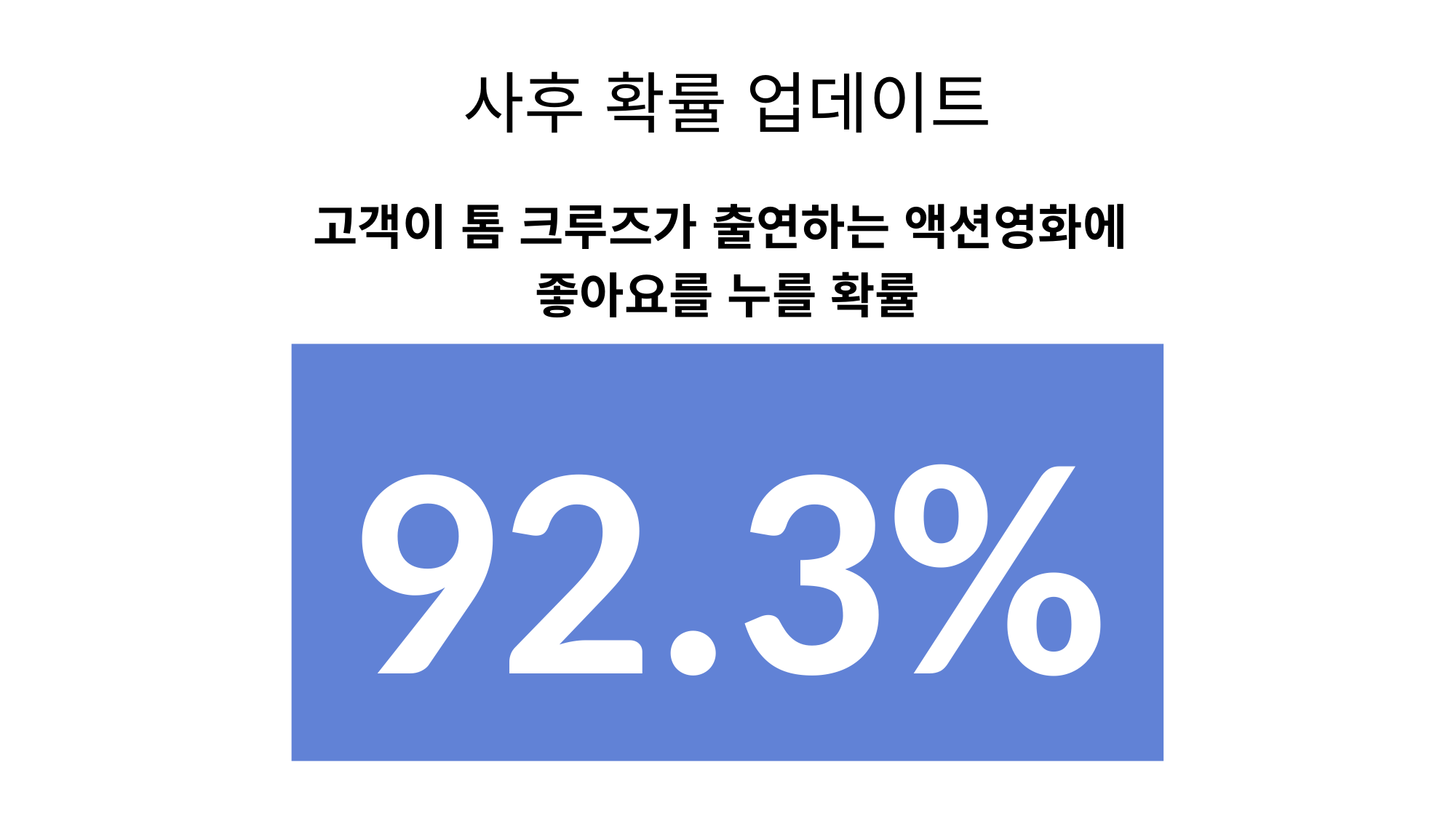

# 사후 확률 업데이트
고객이 톰 크루즈가 출연하는 액션영화에
좋아요를 누를 확률
92.3%